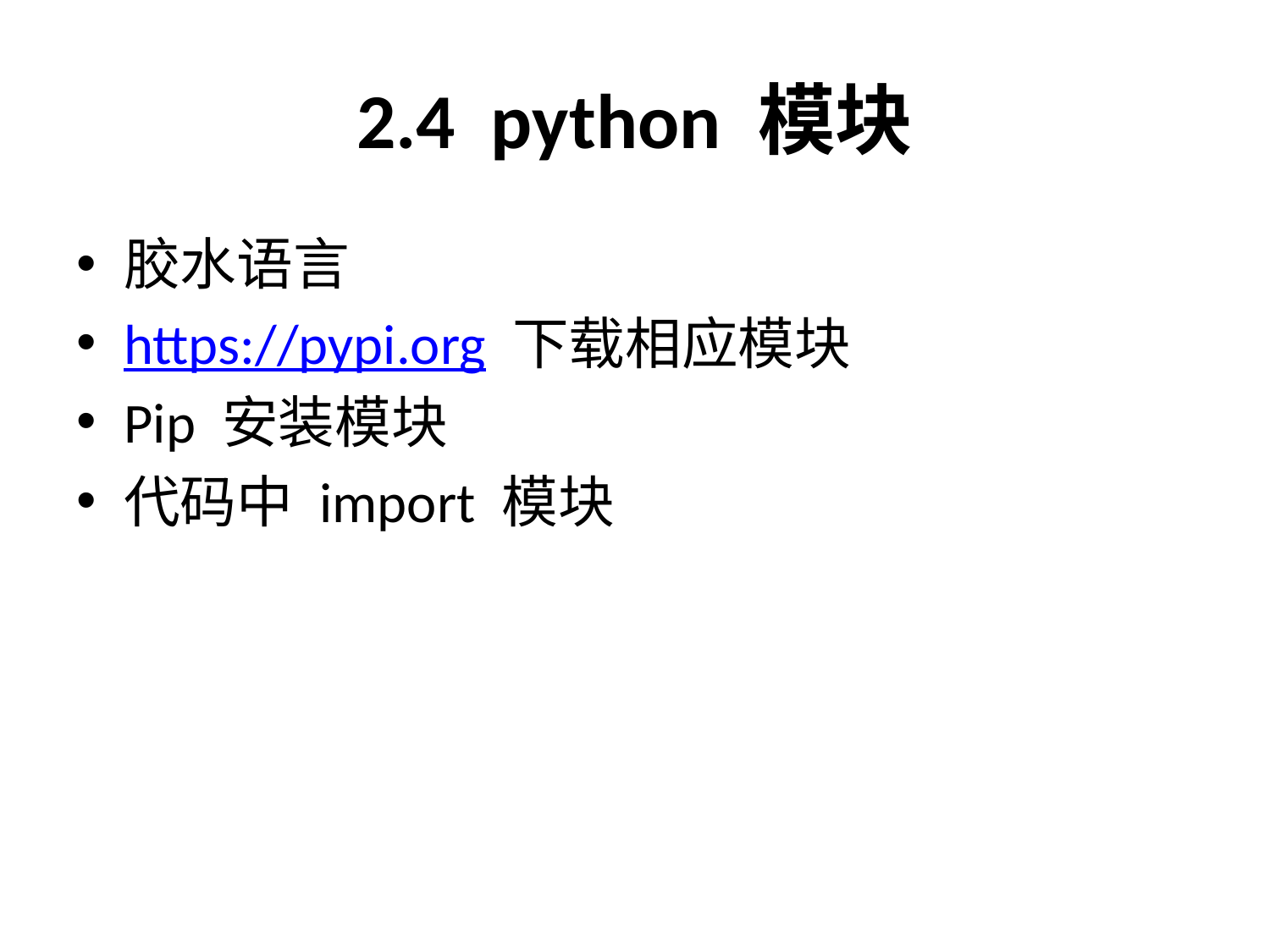

# 2.4  python 模块
胶水语言
https://pypi.org 下载相应模块
Pip 安装模块
代码中 import 模块